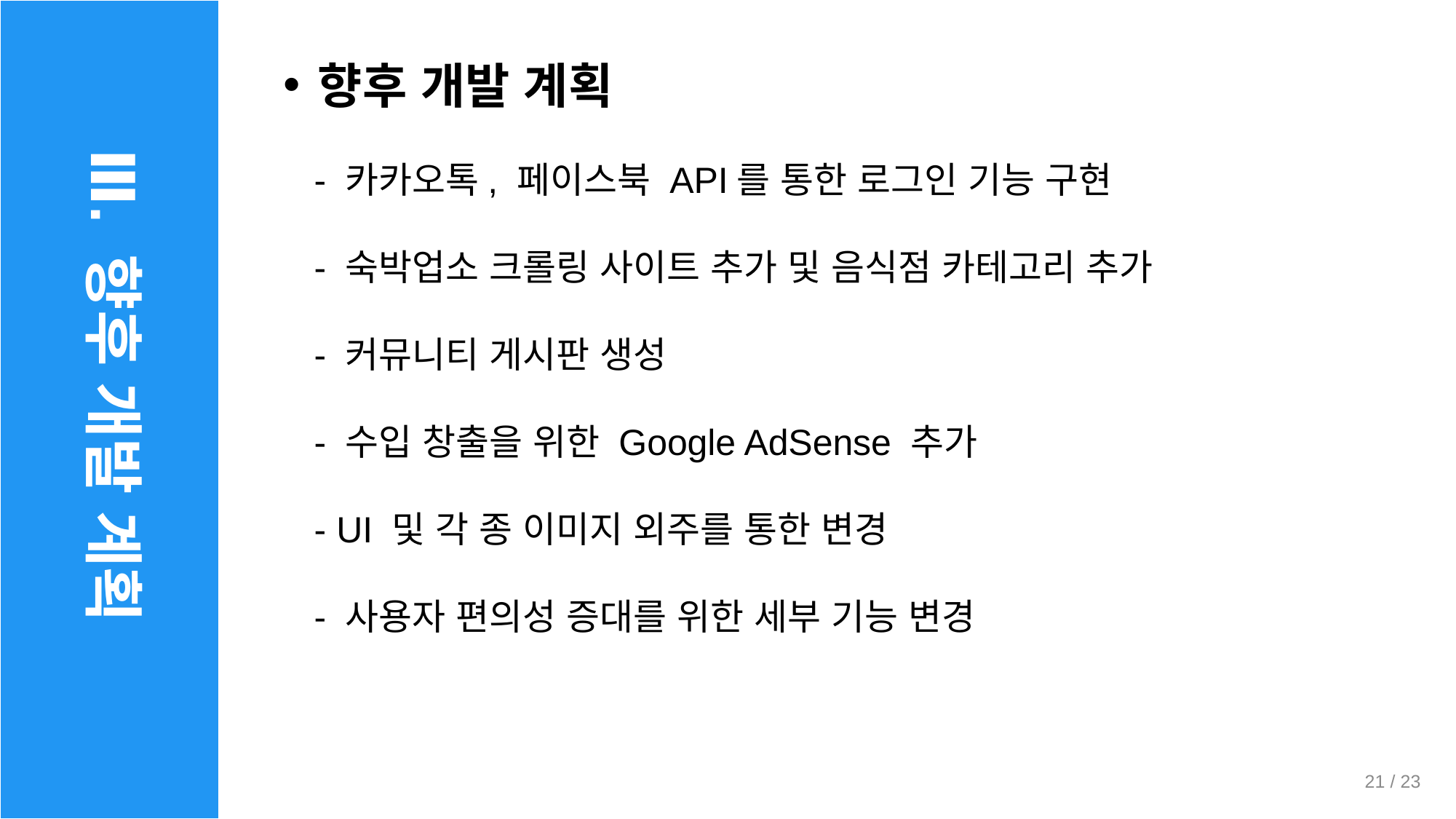

향후 개발 계획

   - 카카오톡, 페이스북 API를 통한 로그인 기능 구현

   - 숙박업소 크롤링 사이트 추가 및 음식점 카테고리 추가

   - 커뮤니티 게시판 생성

   - 수입 창출을 위한 Google AdSense 추가

   - UI 및 각 종 이미지 외주를 통한 변경

   - 사용자 편의성 증대를 위한 세부 기능 변경

Ⅲ. 향후 개발 계획
21 / 23